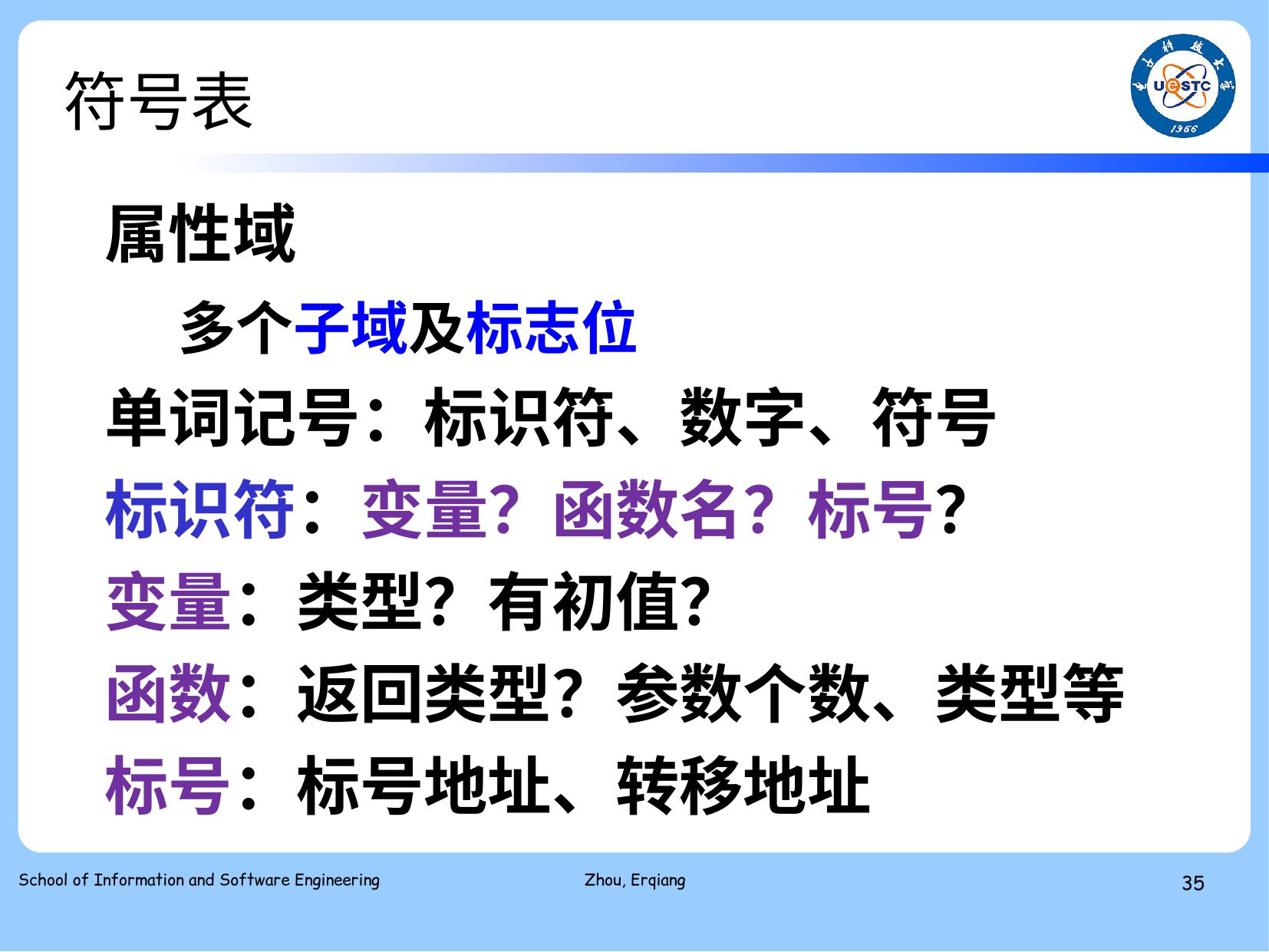

符号表
属性域
    多个子域及标志位
单词记号：标识符、数字、符号
标识符：变量？函数名？标号？
变量：类型？有初值？
函数：返回类型？参数个数、类型等
标号：标号地址、转移地址
School of Information and Software Engineering
Zhou, Erqiang
35